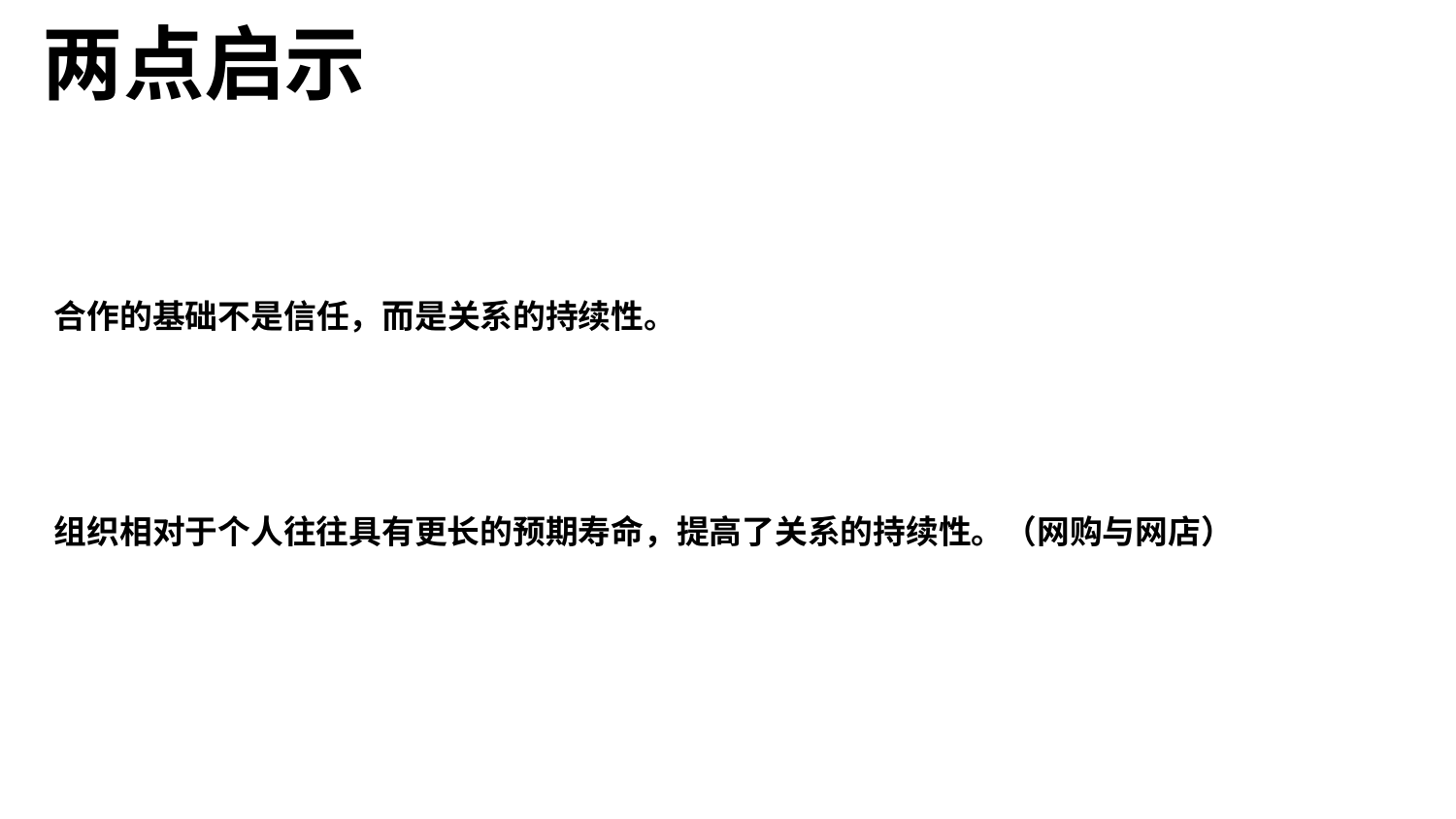

两点启示
合作的基础不是信任，而是关系的持续性。
组织相对于个人往往具有更长的预期寿命，提高了关系的持续性。（网购与网店）